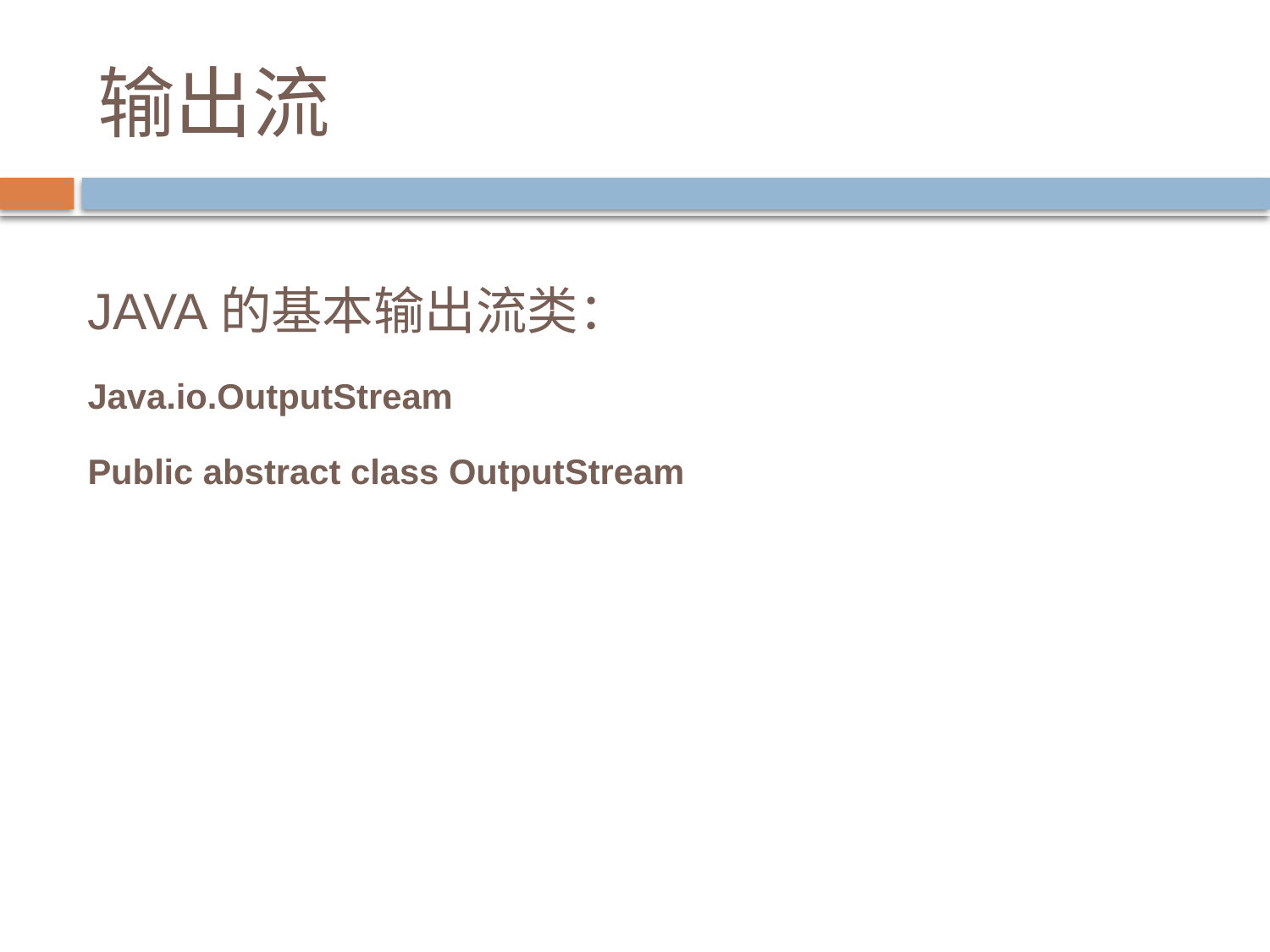

# 输出流
JAVA的基本输出流类：
Java.io.OutputStream
Public abstract class OutputStream